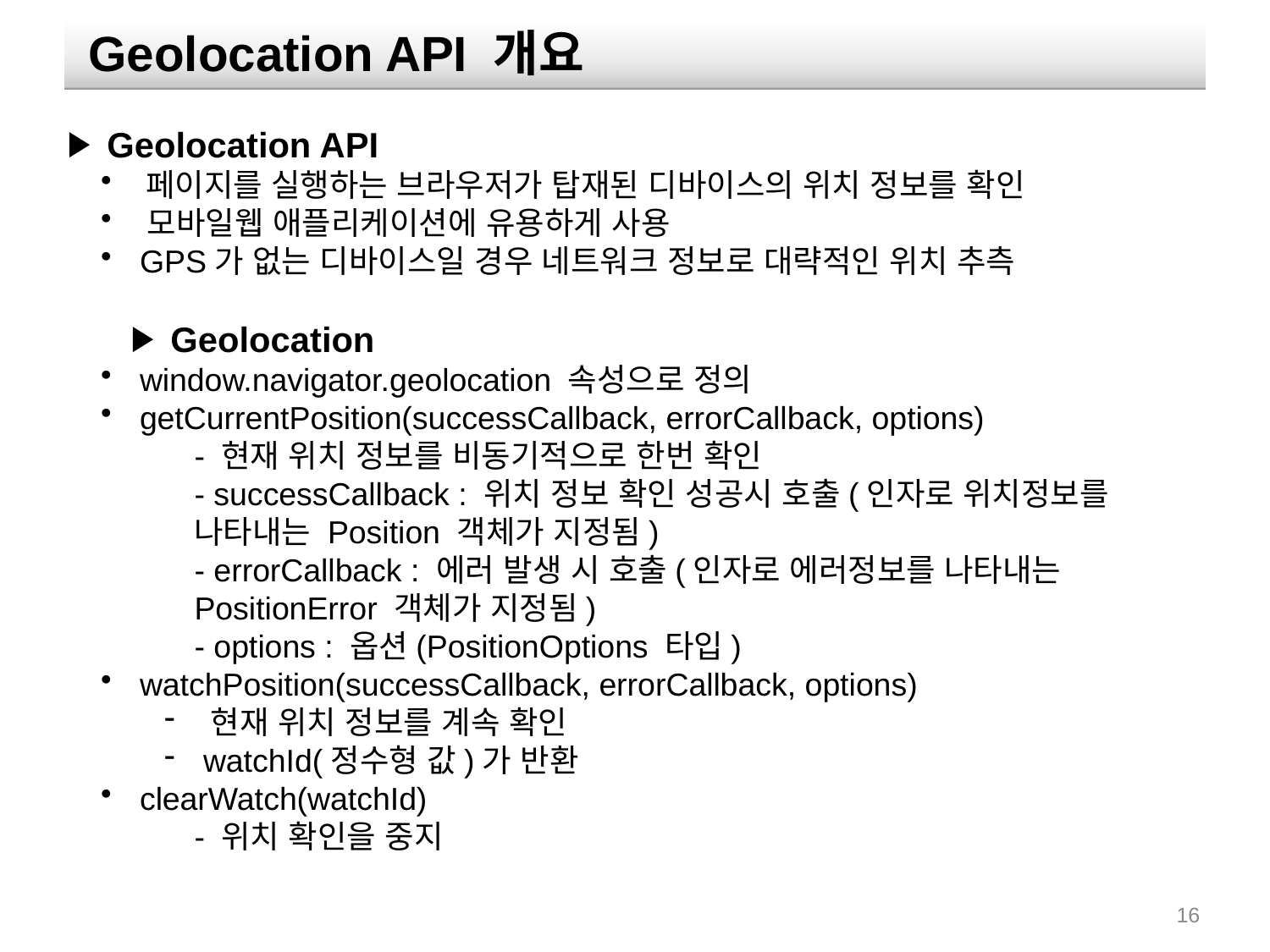

Geolocation API 개요
 Geolocation API
 페이지를 실행하는 브라우저가 탑재된 디바이스의 위치 정보를 확인
 모바일웹 애플리케이션에 유용하게 사용
 GPS가 없는 디바이스일 경우 네트워크 정보로 대략적인 위치 추측

 Geolocation
 window.navigator.geolocation 속성으로 정의
 getCurrentPosition(successCallback, errorCallback, options)
- 현재 위치 정보를 비동기적으로 한번 확인
- successCallback : 위치 정보 확인 성공시 호출(인자로 위치정보를 나타내는 Position 객체가 지정됨)
- errorCallback : 에러 발생 시 호출(인자로 에러정보를 나타내는 PositionError 객체가 지정됨)
- options : 옵션(PositionOptions 타입)
 watchPosition(successCallback, errorCallback, options)
 현재 위치 정보를 계속 확인
 watchId(정수형 값)가 반환
 clearWatch(watchId)
- 위치 확인을 중지
16